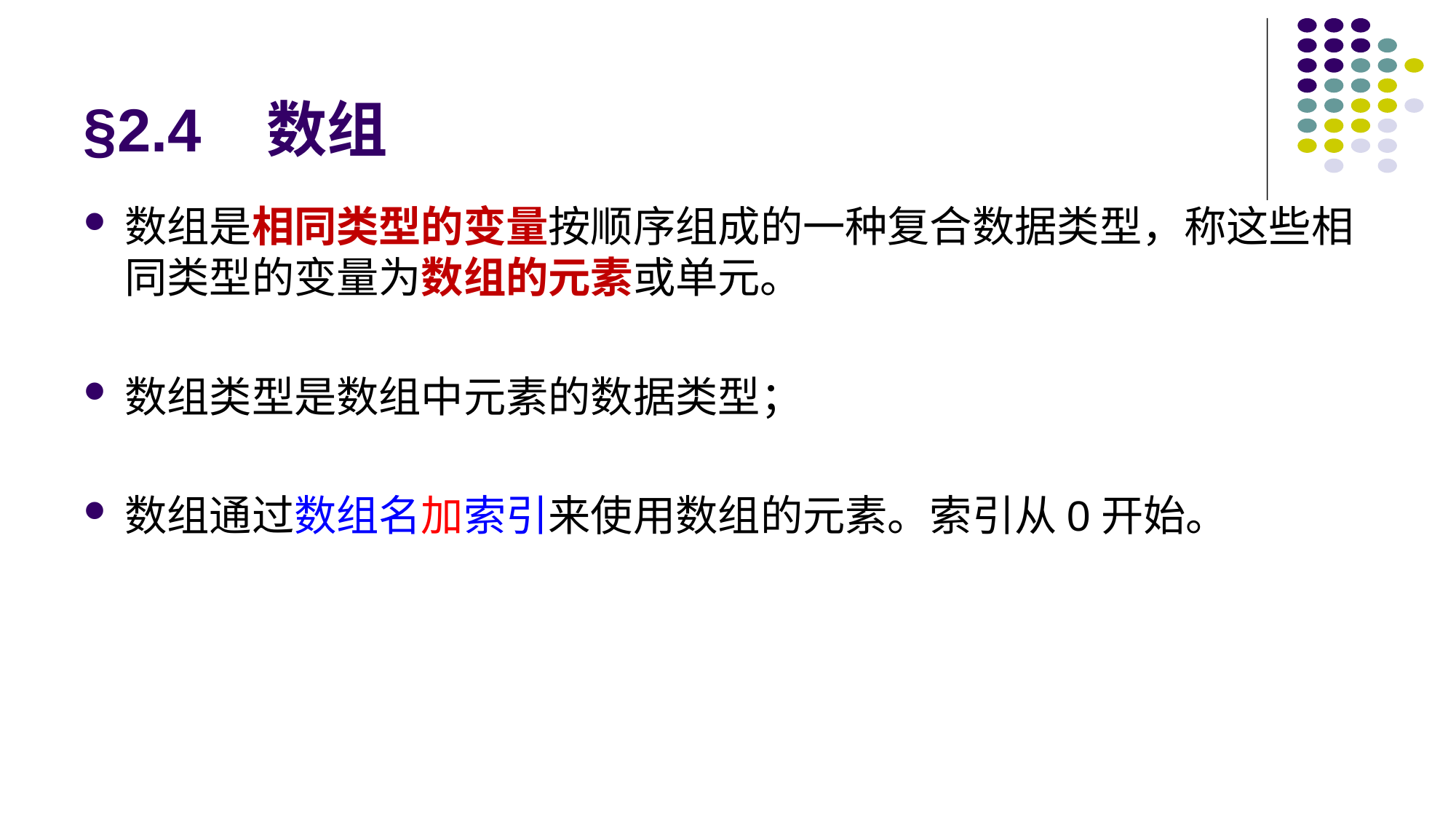

# §2.4   数组
数组是相同类型的变量按顺序组成的一种复合数据类型，称这些相同类型的变量为数组的元素或单元。

数组类型是数组中元素的数据类型；

数组通过数组名加索引来使用数组的元素。索引从0开始。

51